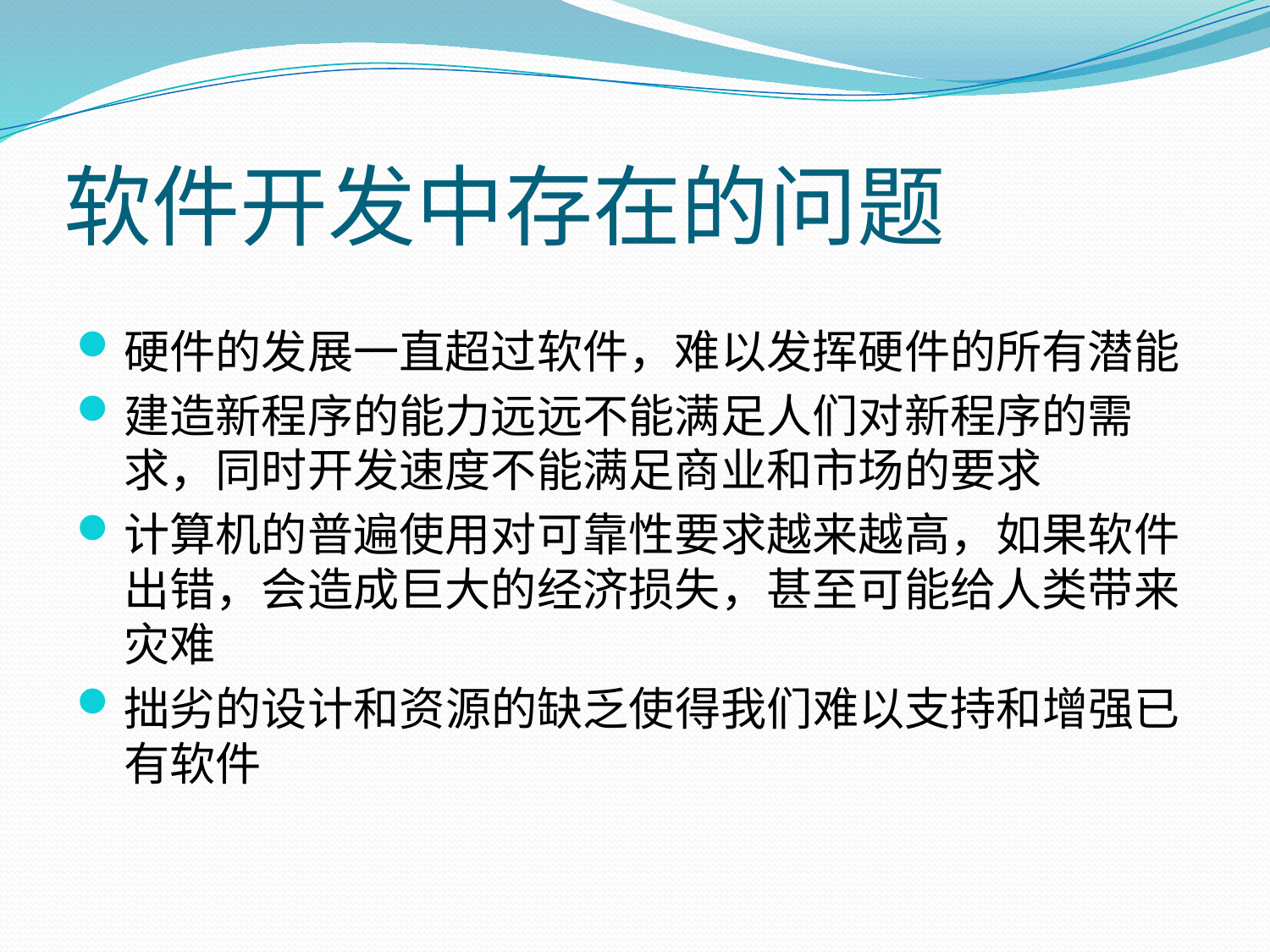

# 软件开发中存在的问题
硬件的发展一直超过软件，难以发挥硬件的所有潜能
建造新程序的能力远远不能满足人们对新程序的需求，同时开发速度不能满足商业和市场的要求
计算机的普遍使用对可靠性要求越来越高，如果软件出错，会造成巨大的经济损失，甚至可能给人类带来灾难
拙劣的设计和资源的缺乏使得我们难以支持和增强已有软件